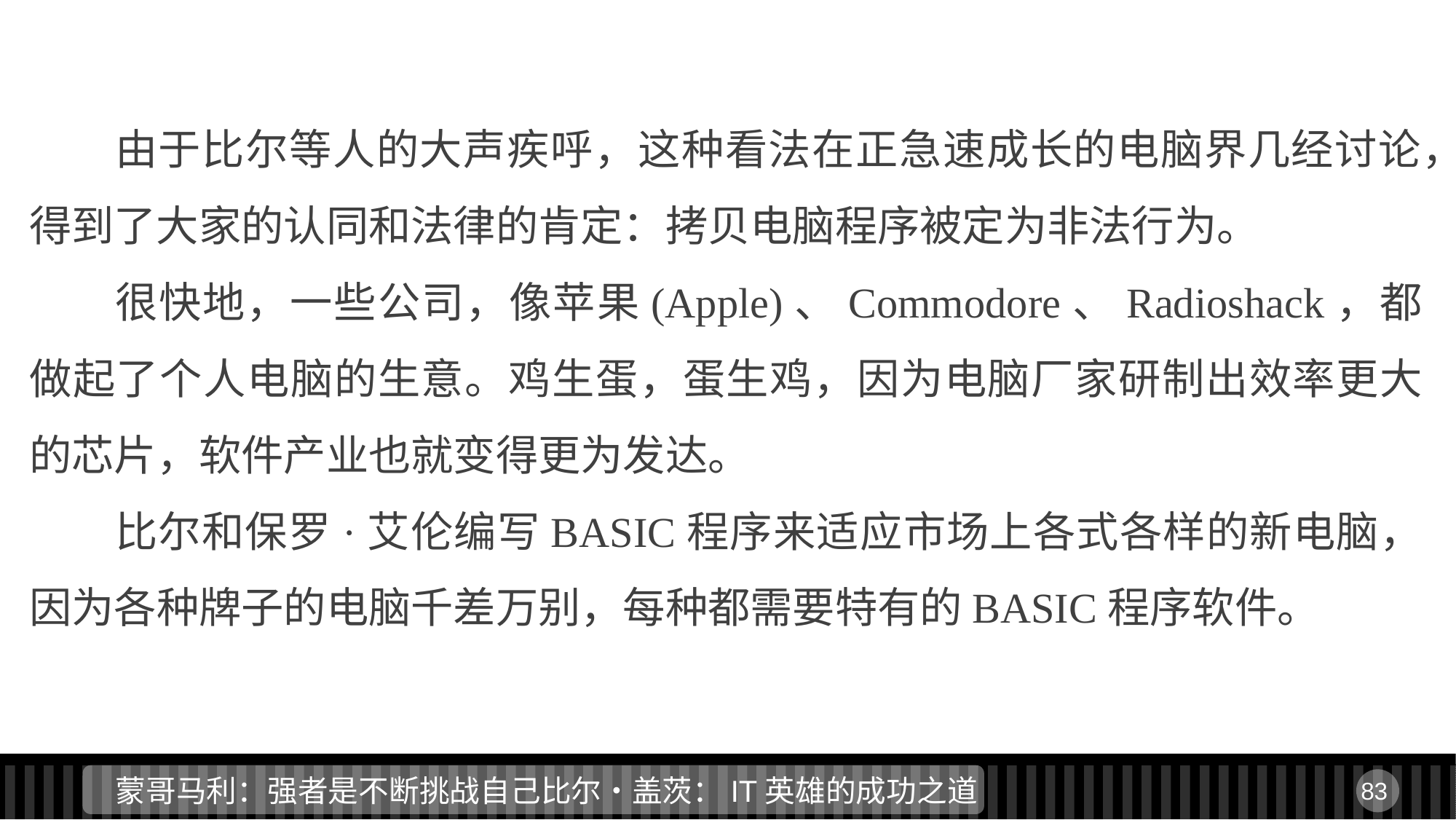

由于比尔等人的大声疾呼，这种看法在正急速成长的电脑界几经讨论，得到了大家的认同和法律的肯定：拷贝电脑程序被定为非法行为。
很快地，一些公司，像苹果(Apple)、Commodore、Radioshack，都做起了个人电脑的生意。鸡生蛋，蛋生鸡，因为电脑厂家研制出效率更大的芯片，软件产业也就变得更为发达。
比尔和保罗·艾伦编写BASIC程序来适应市场上各式各样的新电脑，因为各种牌子的电脑千差万别，每种都需要特有的BASIC程序软件。